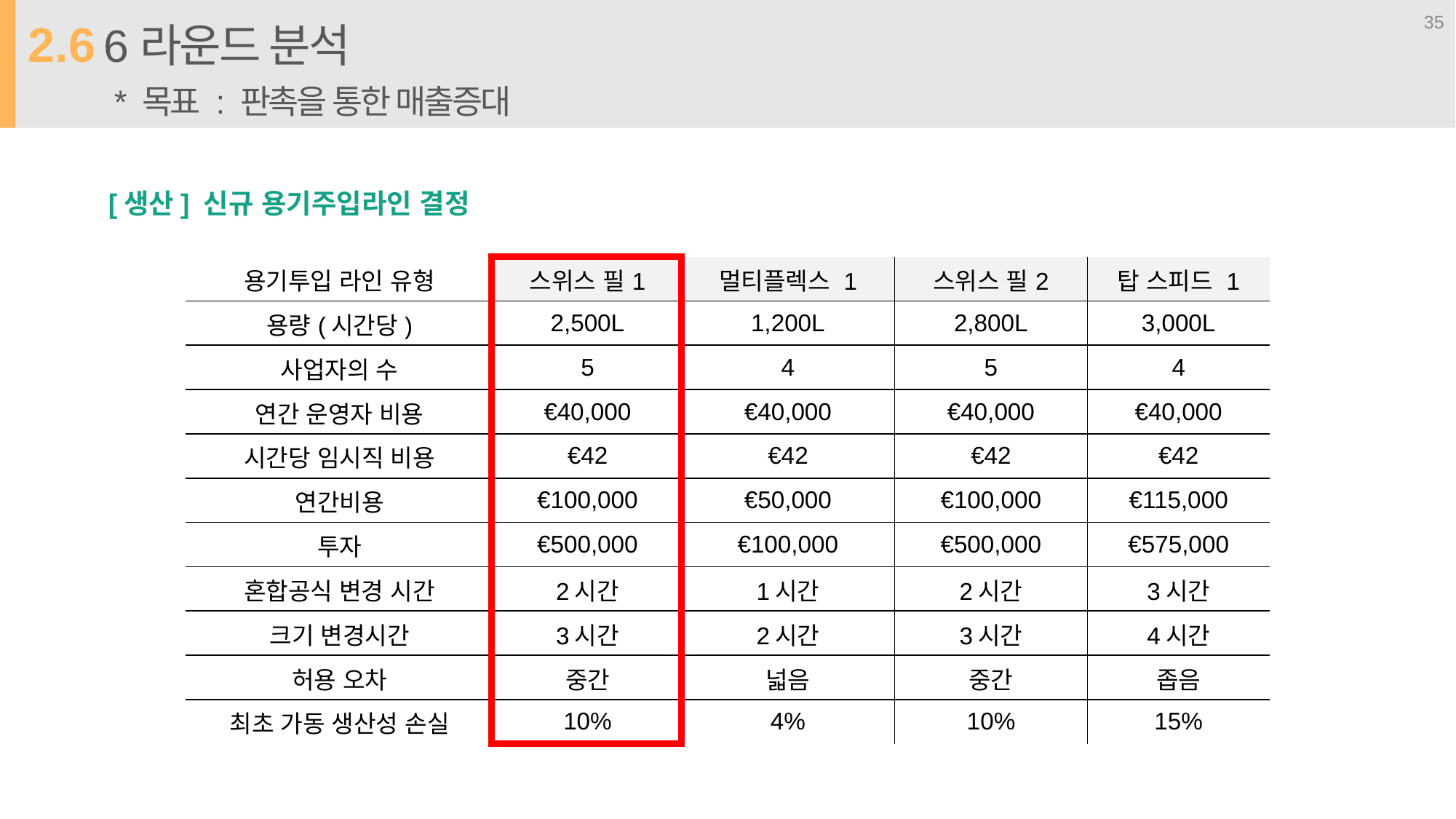

2.6
6라운드 분석
* 목표 : 판촉을 통한 매출증대
35
[생산] 신규 용기주입라인 결정
| 용기투입 라인 유형 | 스위스 필1 | 멀티플렉스 1 | 스위스 필2 | 탑 스피드 1 |
| --- | --- | --- | --- | --- |
| 용량(시간당) | 2,500L | 1,200L | 2,800L | 3,000L |
| 사업자의 수 | 5 | 4 | 5 | 4 |
| 연간 운영자 비용 | €40,000 | €40,000 | €40,000 | €40,000 |
| 시간당 임시직 비용 | €42 | €42 | €42 | €42 |
| 연간비용 | €100,000 | €50,000 | €100,000 | €115,000 |
| 투자 | €500,000 | €100,000 | €500,000 | €575,000 |
| 혼합공식 변경 시간 | 2시간 | 1시간 | 2시간 | 3시간 |
| 크기 변경시간 | 3시간 | 2시간 | 3시간 | 4시간 |
| 허용 오차 | 중간 | 넓음 | 중간 | 좁음 |
| 최초 가동 생산성 손실 | 10% | 4% | 10% | 15% |